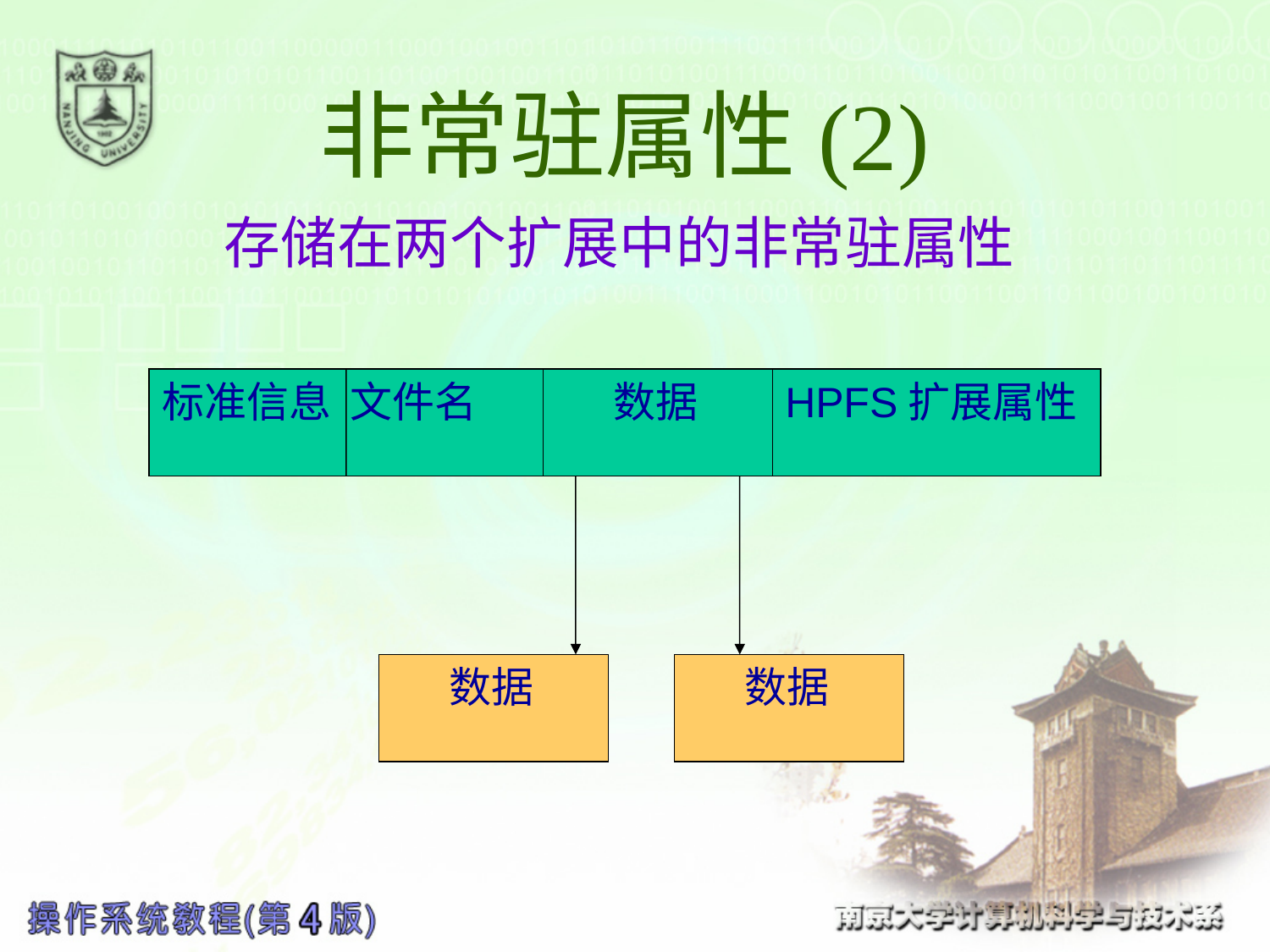

# 非常驻属性(2)
存储在两个扩展中的非常驻属性

标准信息  文件名

     数据
HPFS扩展属性

     数据
     数据